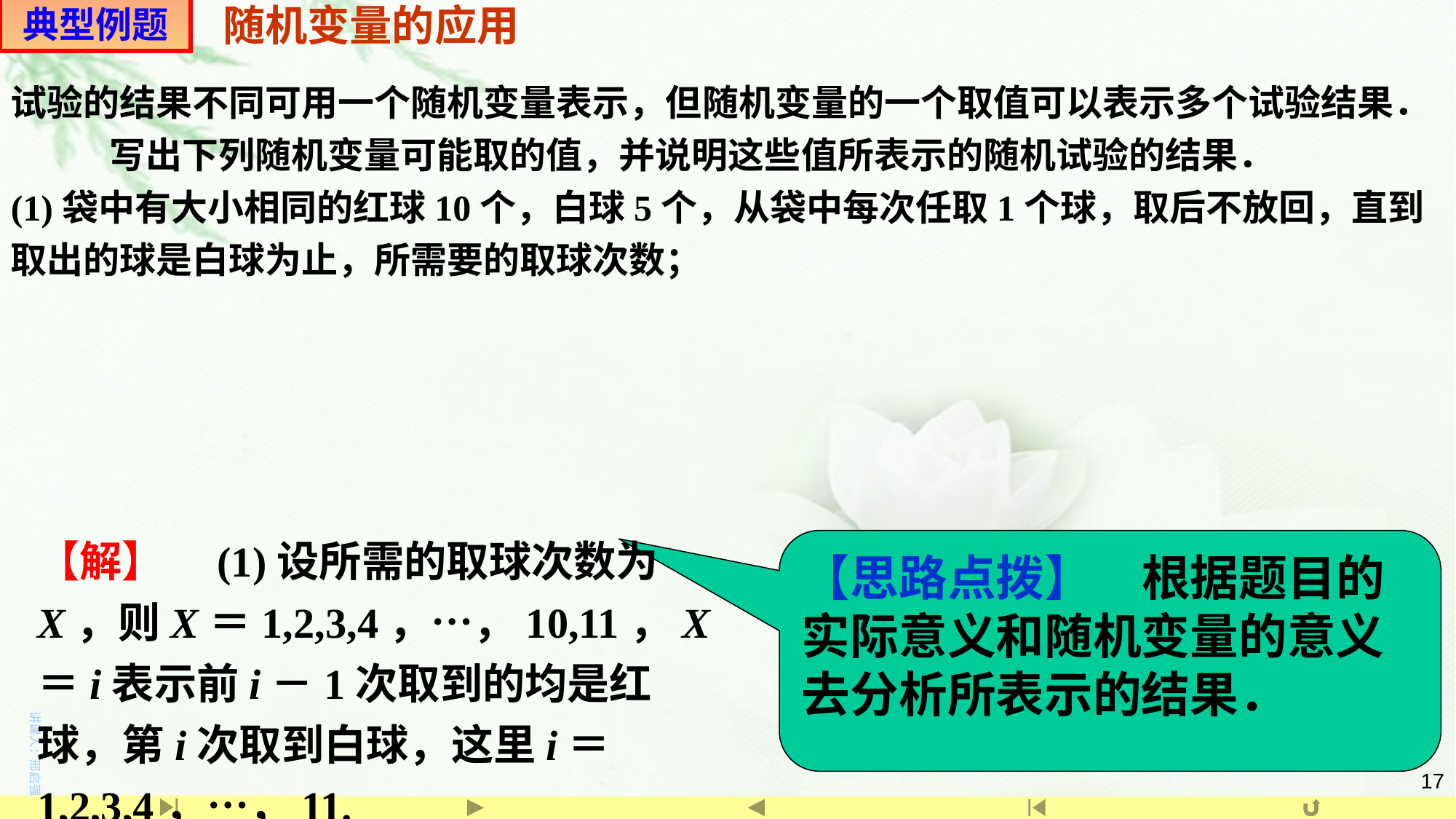

随机变量的应用
典型例题
试验的结果不同可用一个随机变量表示，但随机变量的一个取值可以表示多个试验结果．
           写出下列随机变量可能取的值，并说明这些值所表示的随机试验的结果．
(1)袋中有大小相同的红球10个，白球5个，从袋中每次任取1个球，取后不放回，直到取出的球是白球为止，所需要的取球次数；
【解】　(1)设所需的取球次数为X，则X＝1,2,3,4，…，10,11，X＝i表示前i－1次取到的均是红球，第i次取到白球，这里i＝1,2,3,4，…，11.
【思路点拨】　根据题目的实际意义和随机变量的意义去分析所表示的结果．